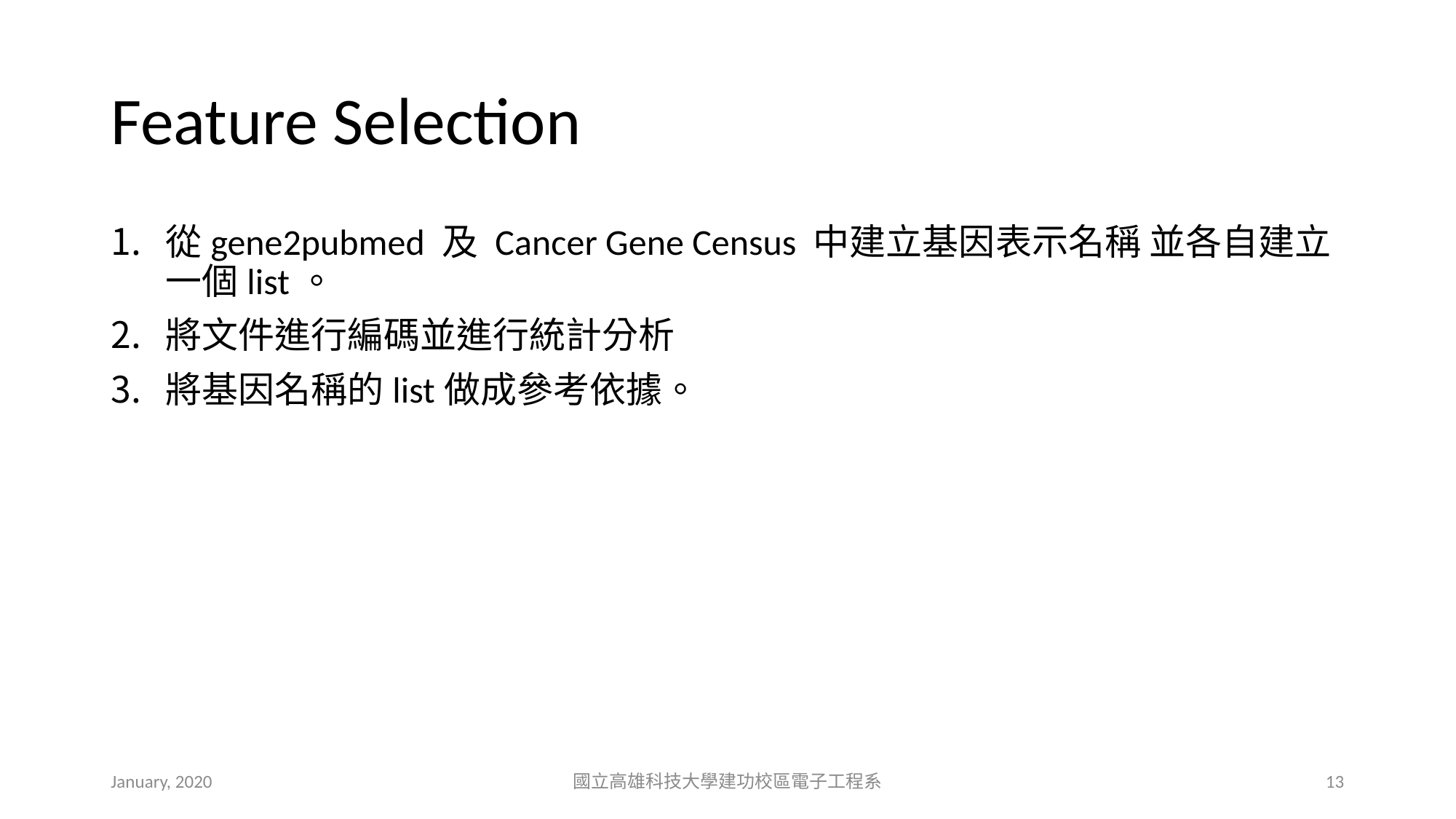

# Feature Selection
從gene2pubmed 及 Cancer Gene Census 中建立基因表示名稱 並各自建立一個list。
將文件進行編碼並進行統計分析
將基因名稱的list做成參考依據。
January, 2020
國立高雄科技大學建功校區電子工程系
13